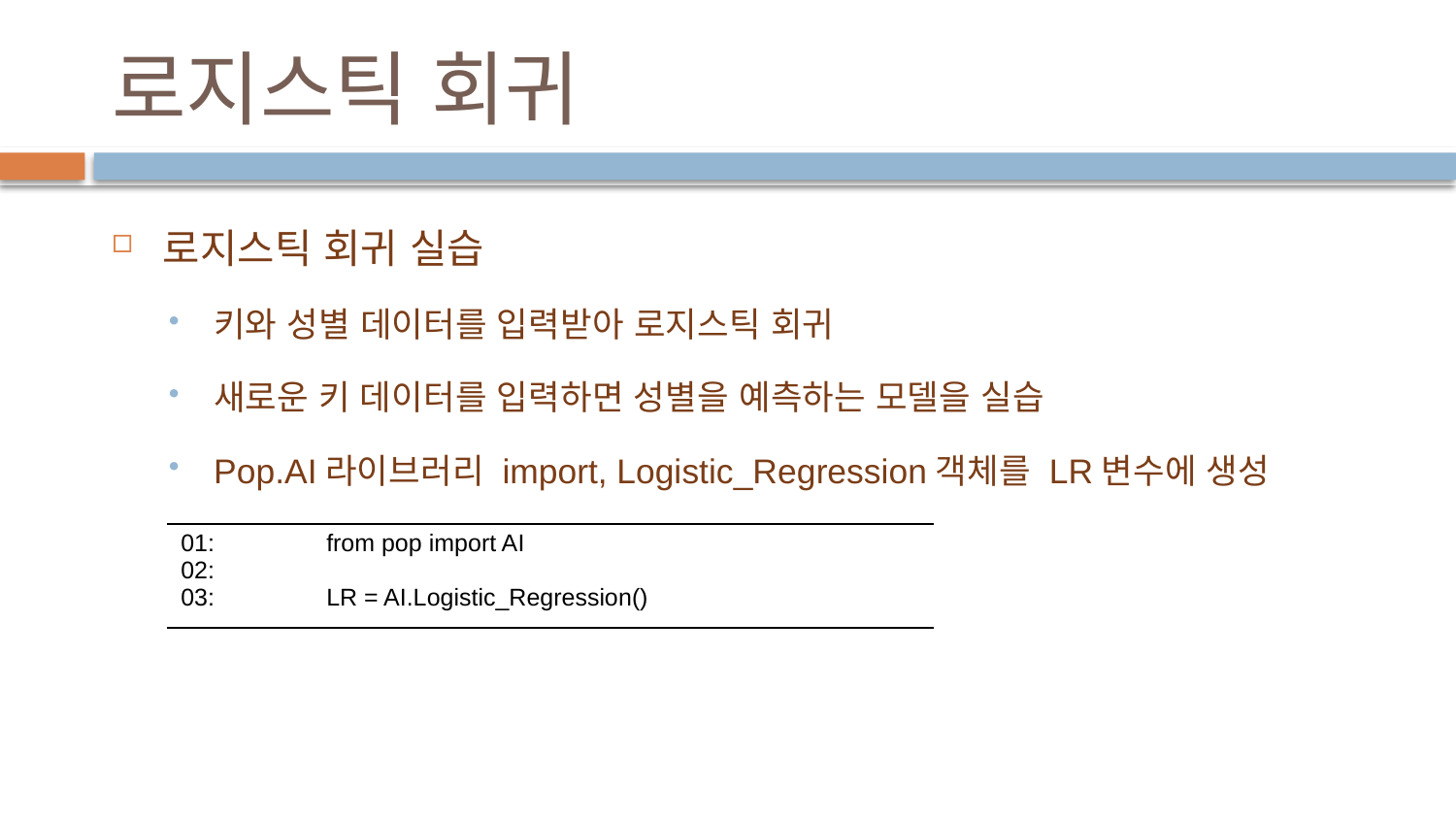

# 로지스틱 회귀
로지스틱 회귀 실습
키와 성별 데이터를 입력받아 로지스틱 회귀
새로운 키 데이터를 입력하면 성별을 예측하는 모델을 실습
Pop.AI라이브러리 import, Logistic_Regression객체를 LR변수에 생성

| 01: from pop import AI 02: 03: LR = AI.Logistic\_Regression() |
| --- |